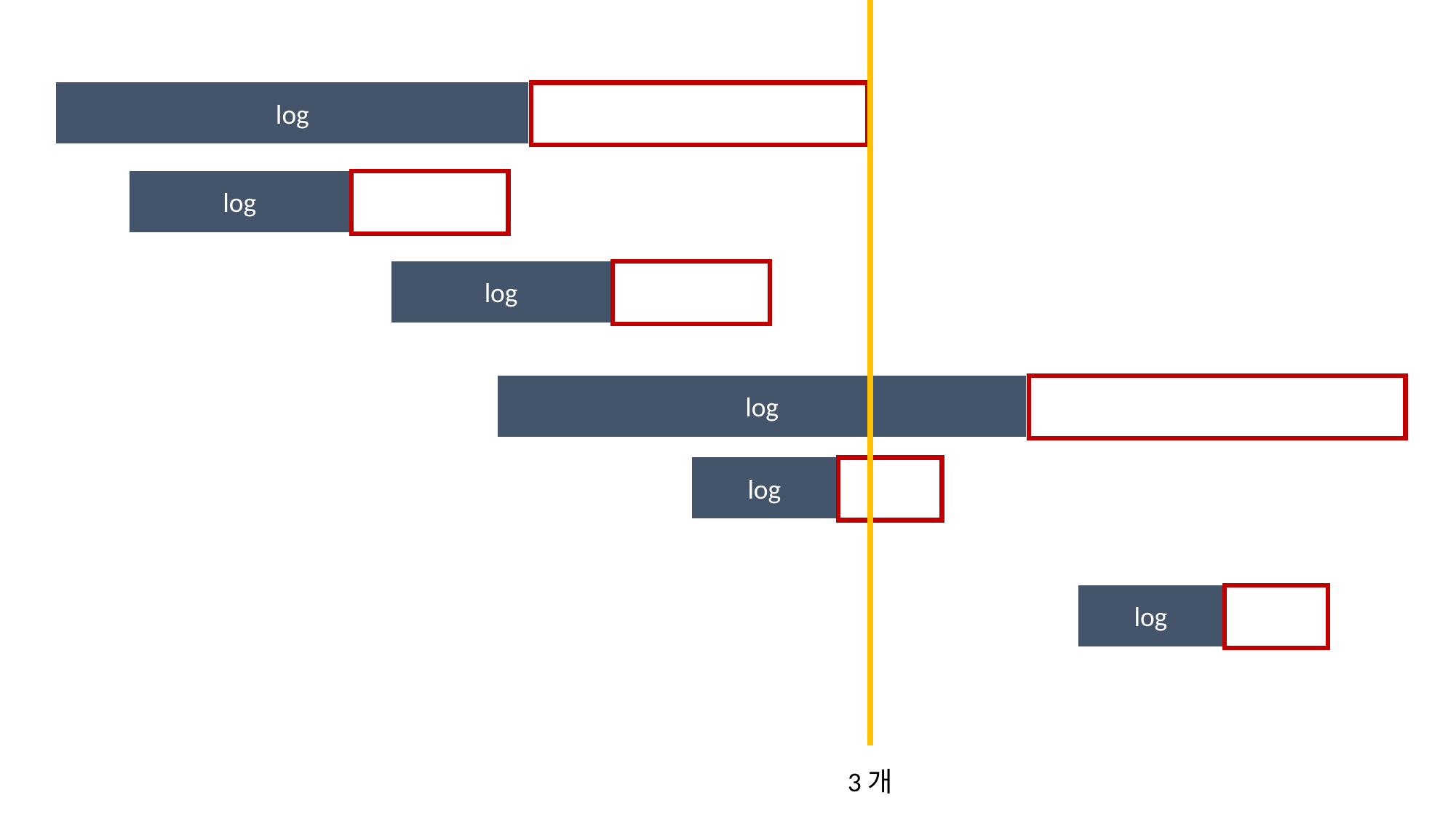

log

log

log

log

log

log

3개